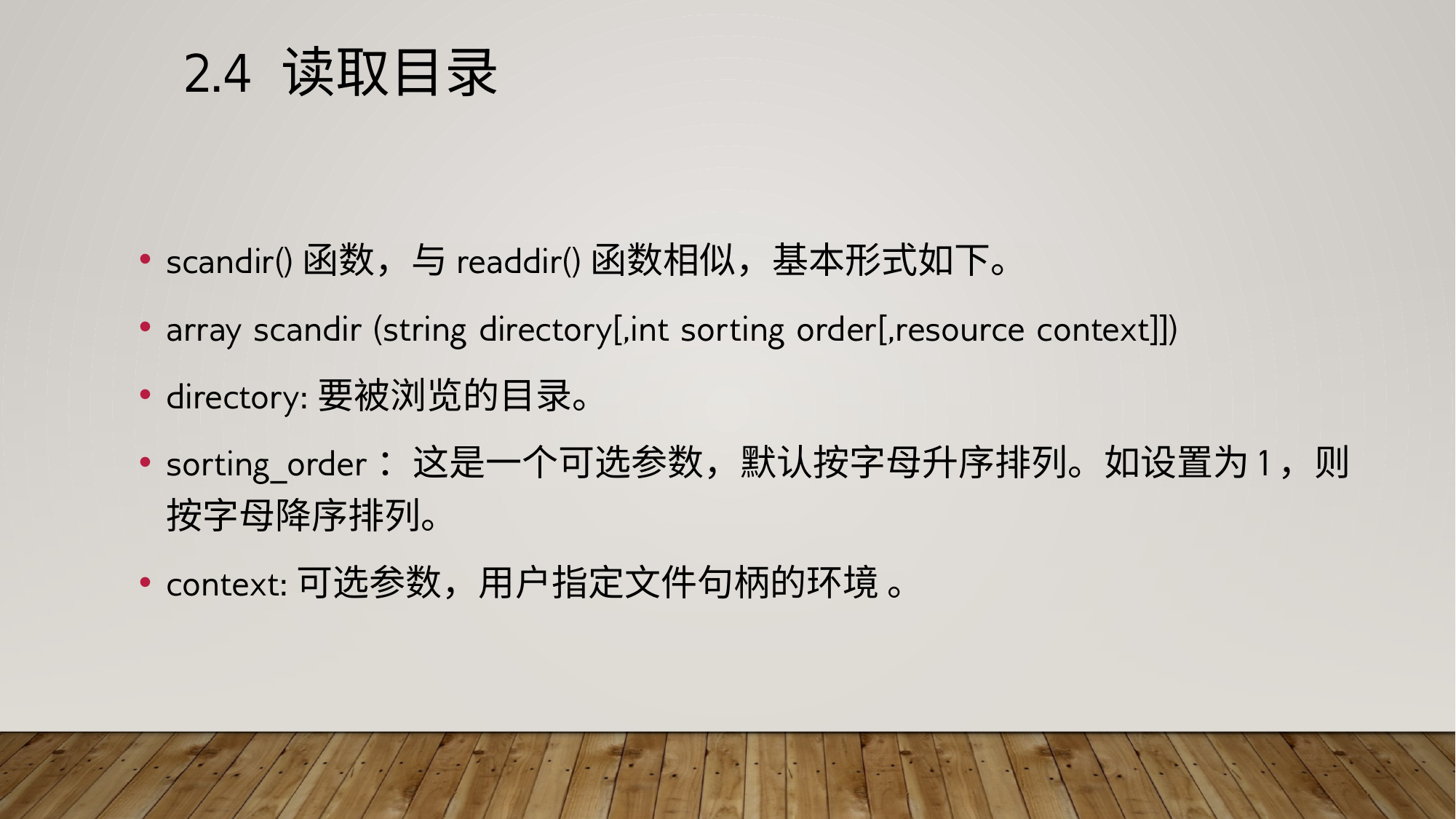

# 2.4 读取目录
scandir()函数，与readdir()函数相似，基本形式如下。
array scandir (string directory[,int sorting order[,resource context]])
directory:要被浏览的目录。
sorting_order：这是一个可选参数，默认按字母升序排列。如设置为1，则按字母降序排列。
context:可选参数，用户指定文件句柄的环境 。